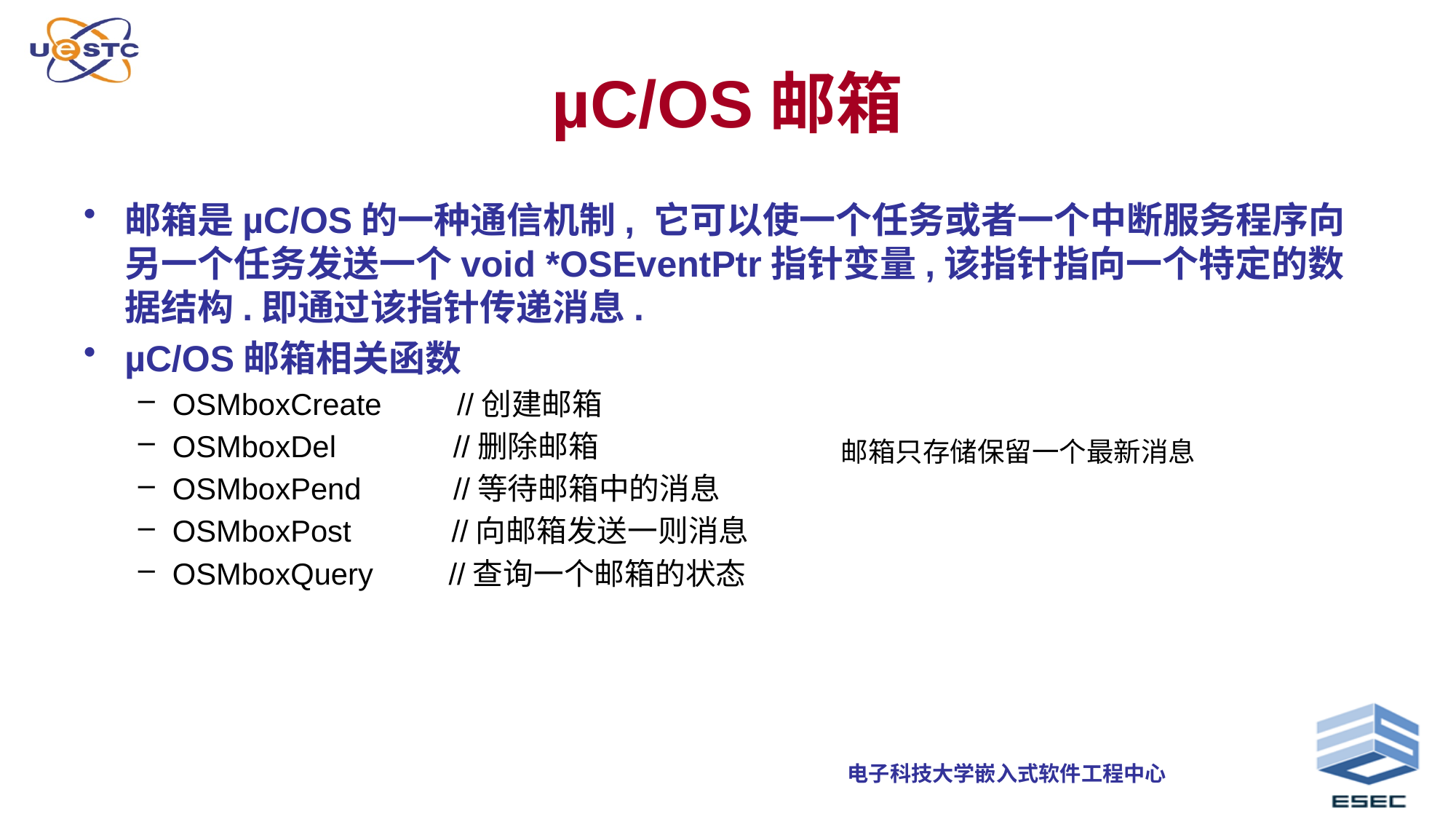

# µC/OS邮箱
邮箱是µC/OS的一种通信机制, 它可以使一个任务或者一个中断服务程序向另一个任务发送一个void *OSEventPtr指针变量,该指针指向一个特定的数据结构.即通过该指针传递消息.
µC/OS邮箱相关函数
OSMboxCreate         //创建邮箱
OSMboxDel              //删除邮箱
OSMboxPend           //等待邮箱中的消息
OSMboxPost            //向邮箱发送一则消息
OSMboxQuery         //查询一个邮箱的状态
邮箱只存储保留一个最新消息